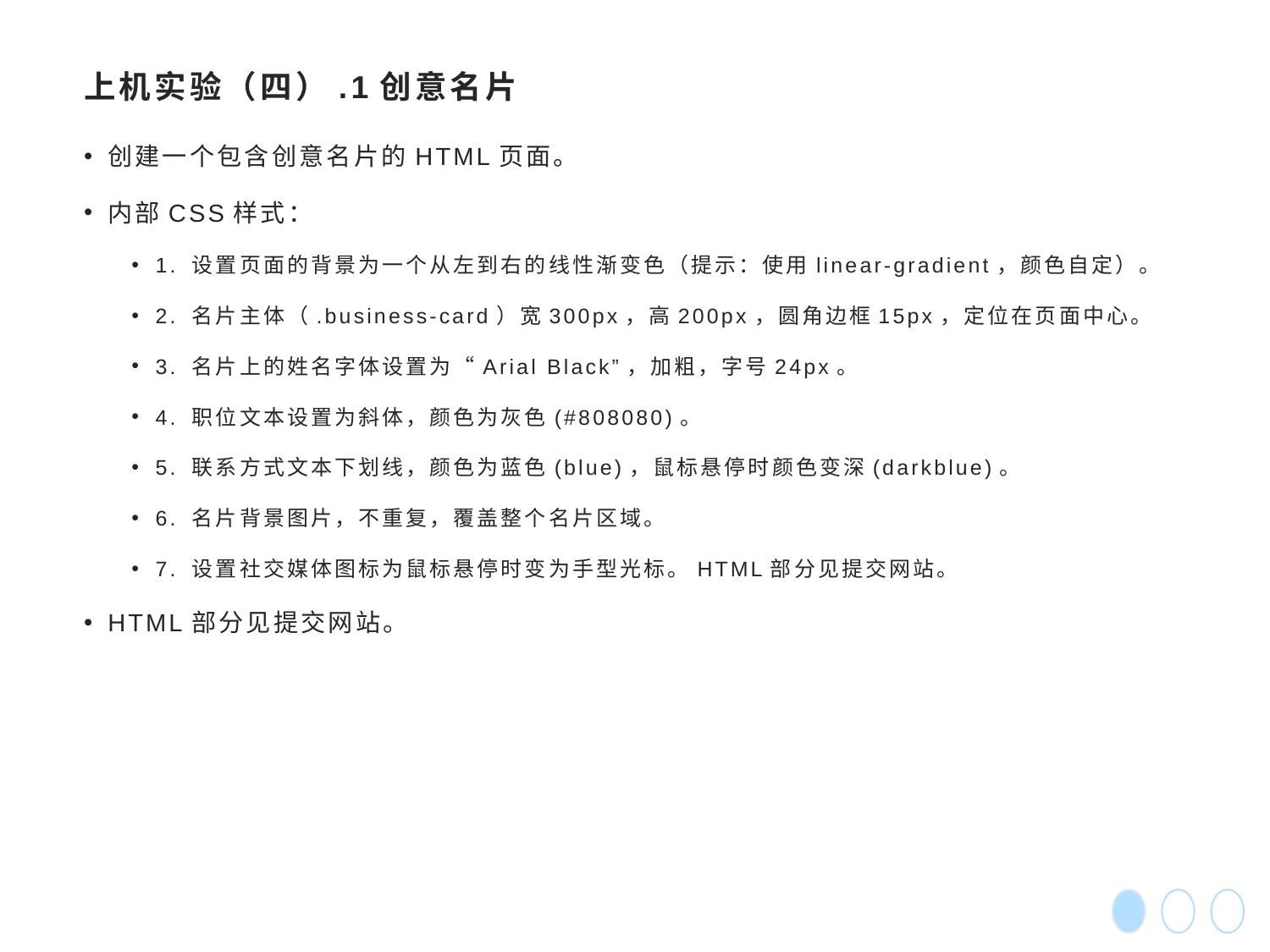

# 上机实验（四）.1创意名片
创建一个包含创意名片的HTML页面。
内部CSS样式：
1. 设置页面的背景为一个从左到右的线性渐变色（提示：使用linear-gradient，颜色自定）。
2. 名片主体（.business-card）宽300px，高200px，圆角边框15px，定位在页面中心。
3. 名片上的姓名字体设置为“Arial Black”，加粗，字号24px。
4. 职位文本设置为斜体，颜色为灰色(#808080)。
5. 联系方式文本下划线，颜色为蓝色(blue)，鼠标悬停时颜色变深(darkblue)。
6. 名片背景图片，不重复，覆盖整个名片区域。
7. 设置社交媒体图标为鼠标悬停时变为手型光标。HTML部分见提交网站。
HTML部分见提交网站。